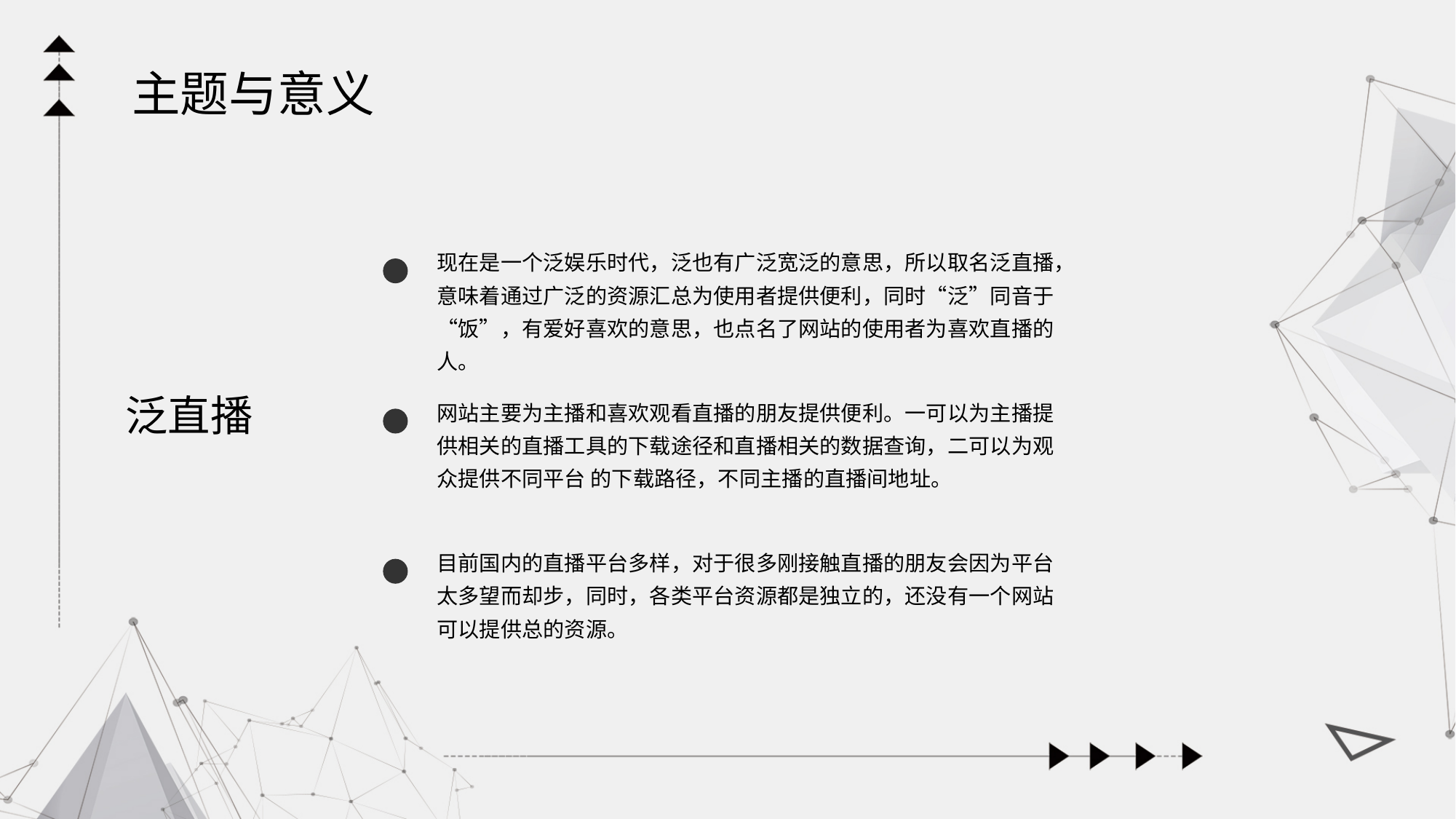

主题与意义
现在是一个泛娱乐时代，泛也有广泛宽泛的意思，所以取名泛直播，意味着通过广泛的资源汇总为使用者提供便利，同时“泛”同音于“饭”，有爱好喜欢的意思，也点名了网站的使用者为喜欢直播的人。

泛直播
网站主要为主播和喜欢观看直播的朋友提供便利。一可以为主播提供相关的直播工具的下载途径和直播相关的数据查询，二可以为观众提供不同平台 的下载路径，不同主播的直播间地址。

目前国内的直播平台多样，对于很多刚接触直播的朋友会因为平台太多望而却步，同时，各类平台资源都是独立的，还没有一个网站可以提供总的资源。